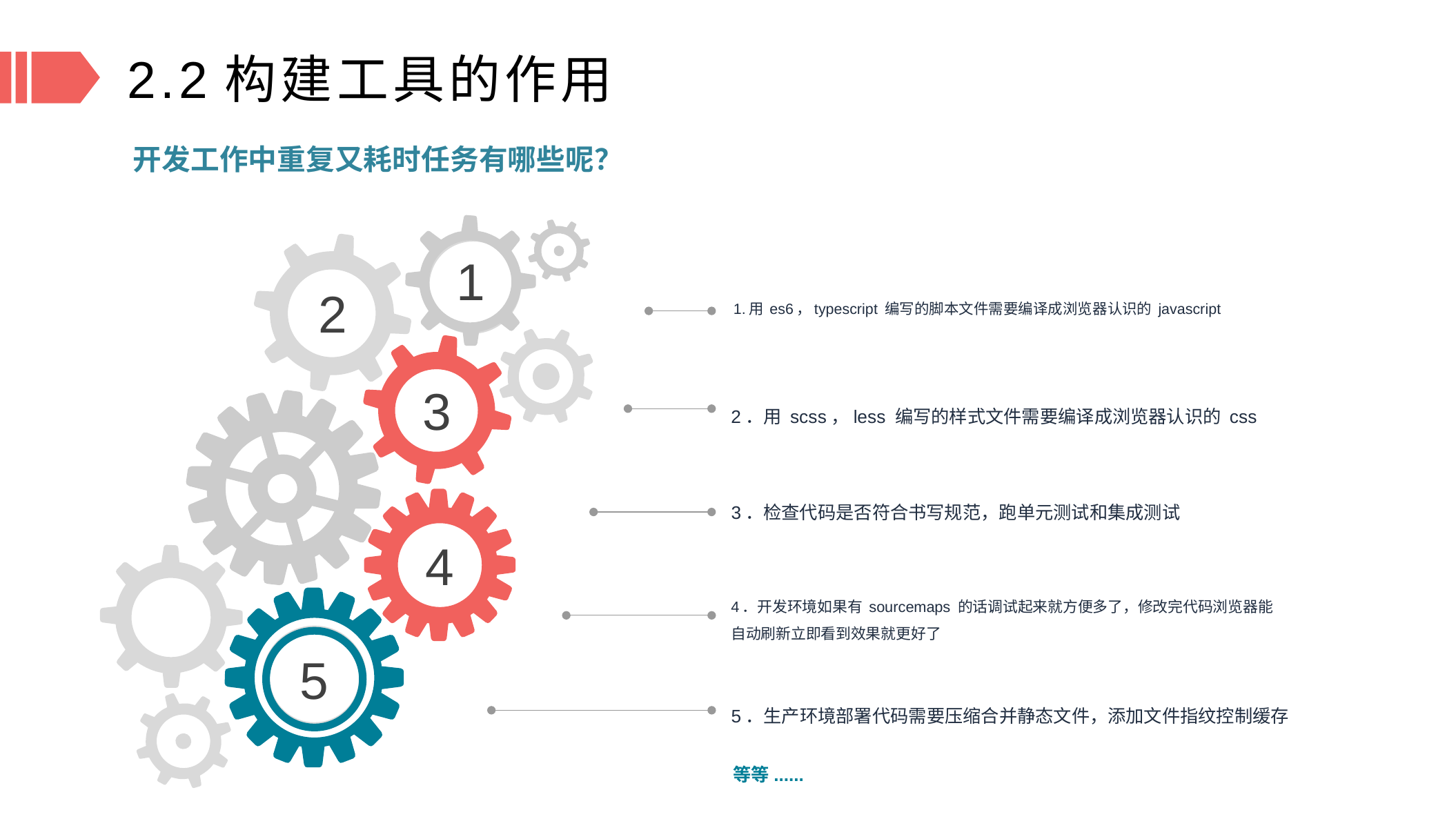

2.2构建工具的作用

开发工作中重复又耗时任务有哪些呢？

1
2
1.用 es6，typescript 编写的脚本文件需要编译成浏览器认识的 javascript
3．检查代码是否符合书写规范，跑单元测试和集成测试
5．生产环境部署代码需要压缩合并静态文件，添加文件指纹控制缓存
3
2．用 scss，less 编写的样式文件需要编译成浏览器认识的 css
4
4．开发环境如果有 sourcemaps 的话调试起来就方便多了，修改完代码浏览器能自动刷新立即看到效果就更好了
5
等等......